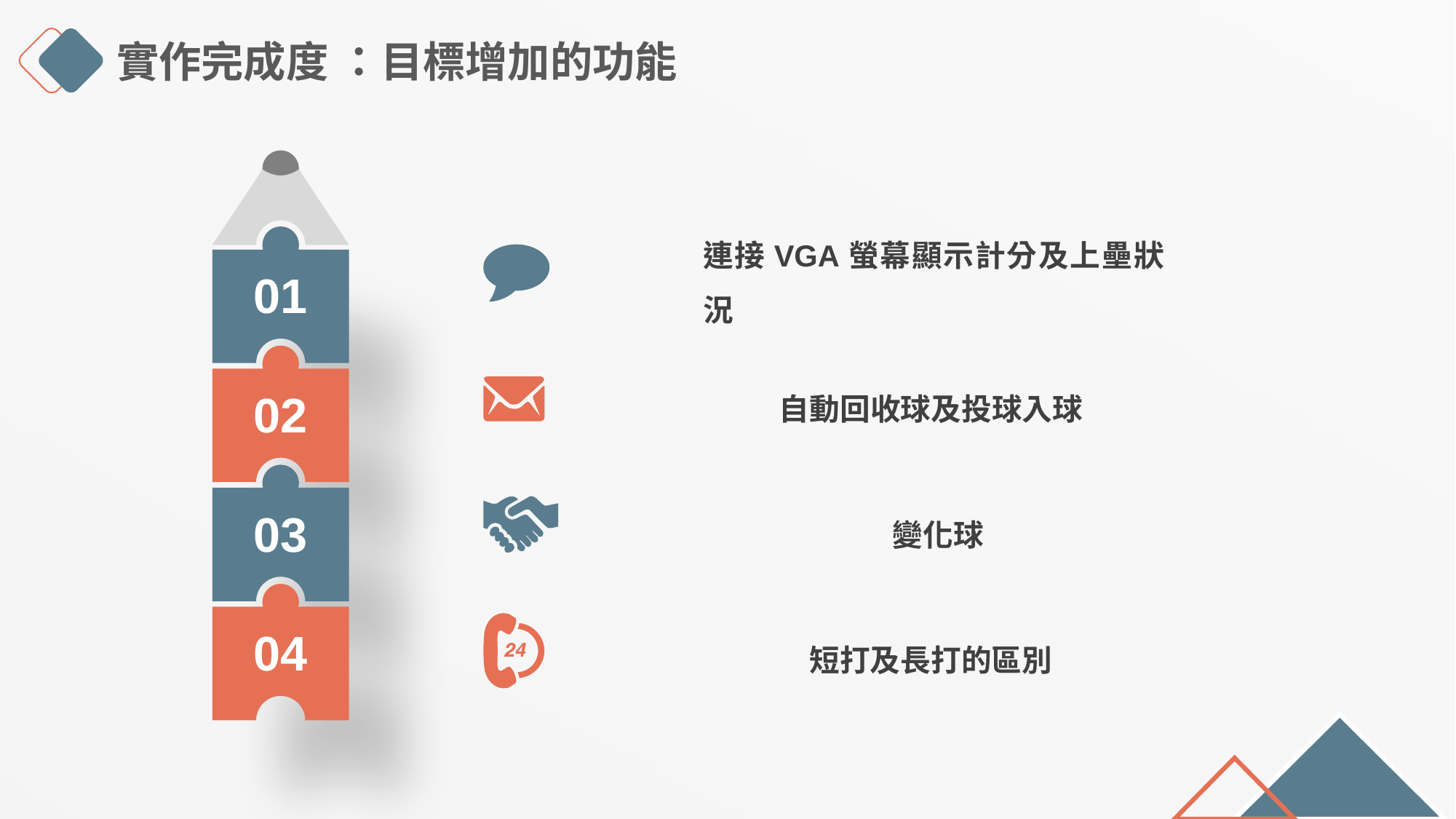

實作完成度 ：目標增加的功能

01

02

03

04

連接VGA螢幕顯示計分及上壘狀況
自動回收球及投球入球

變化球

短打及長打的區別